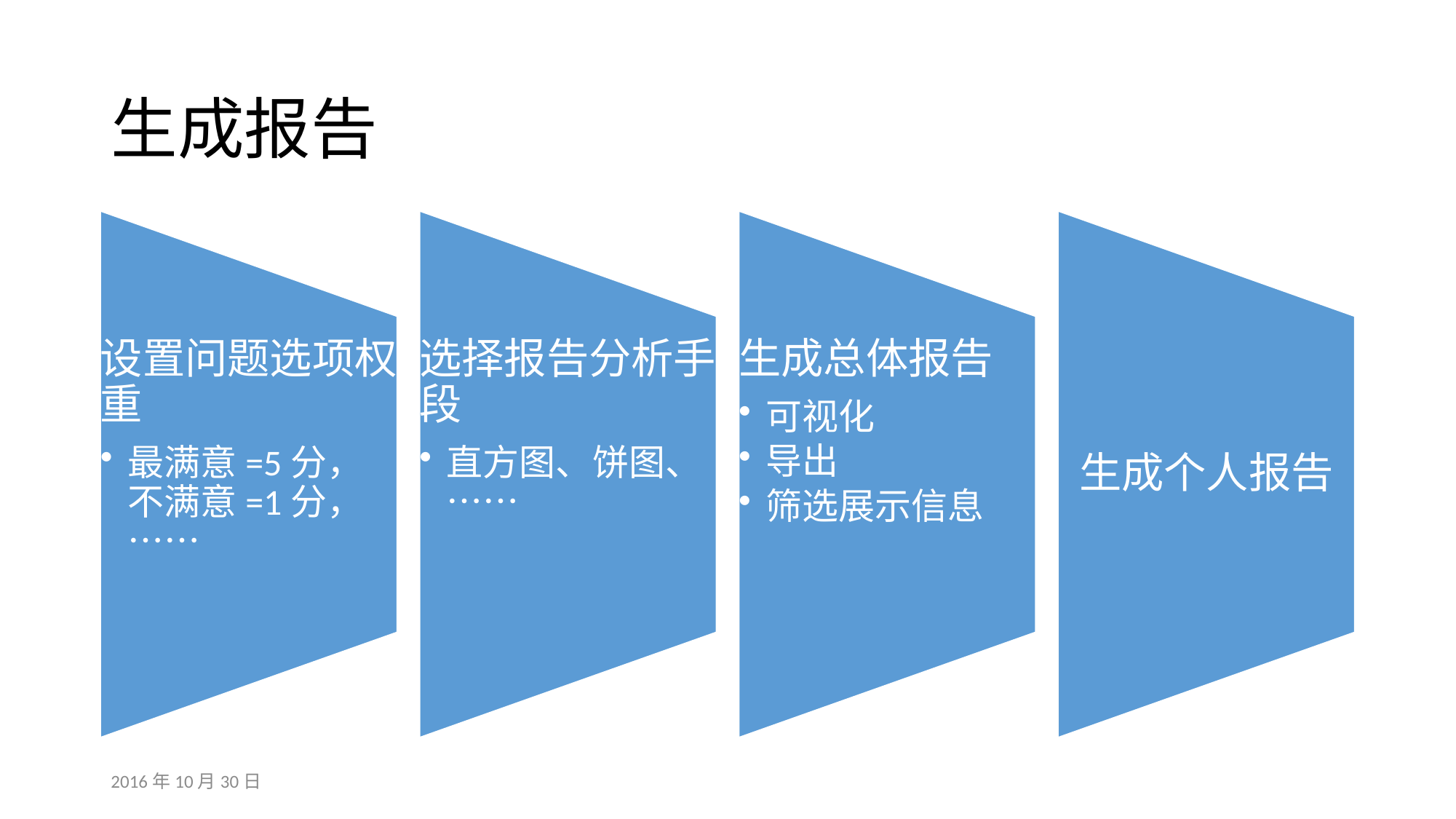

# 生成报告
设置问题选项权重
最满意=5分，不满意=1分，……
选择报告分析手段
直方图、饼图、……
生成总体报告
可视化
导出
筛选展示信息
生成个人报告
2016年10月30日